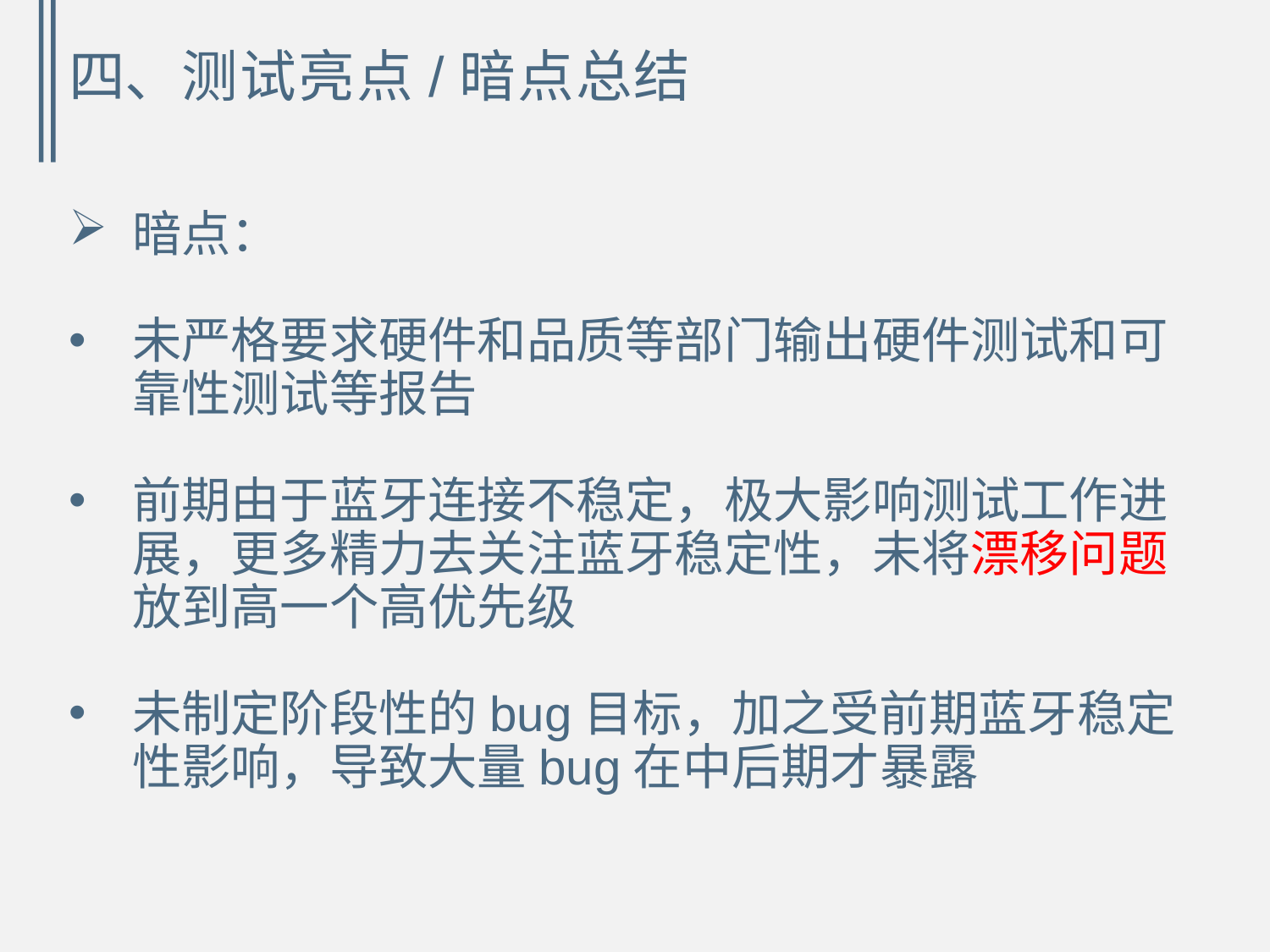

四、测试亮点/暗点总结

暗点：

未严格要求硬件和品质等部门输出硬件测试和可靠性测试等报告

前期由于蓝牙连接不稳定，极大影响测试工作进展，更多精力去关注蓝牙稳定性，未将漂移问题放到高一个高优先级

未制定阶段性的bug目标，加之受前期蓝牙稳定性影响，导致大量bug在中后期才暴露